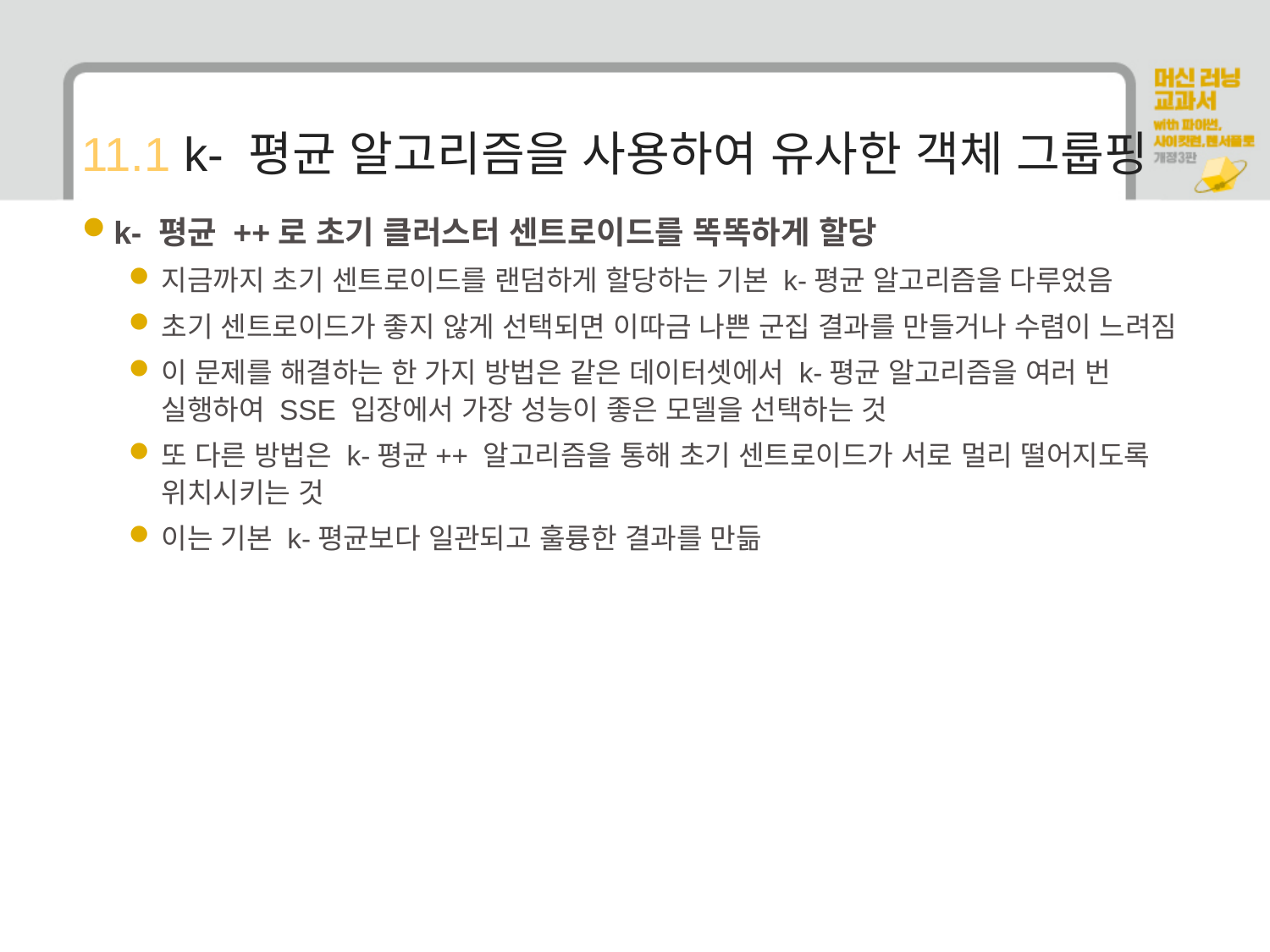

# 11.1 k- 평균 알고리즘을 사용하여 유사한 객체 그룹핑
k- 평균 ++로 초기 클러스터 센트로이드를 똑똑하게 할당
지금까지 초기 센트로이드를 랜덤하게 할당하는 기본 k-평균 알고리즘을 다루었음
초기 센트로이드가 좋지 않게 선택되면 이따금 나쁜 군집 결과를 만들거나 수렴이 느려짐
이 문제를 해결하는 한 가지 방법은 같은 데이터셋에서 k-평균 알고리즘을 여러 번 실행하여 SSE 입장에서 가장 성능이 좋은 모델을 선택하는 것
또 다른 방법은 k-평균++ 알고리즘을 통해 초기 센트로이드가 서로 멀리 떨어지도록 위치시키는 것
이는 기본 k-평균보다 일관되고 훌륭한 결과를 만듦